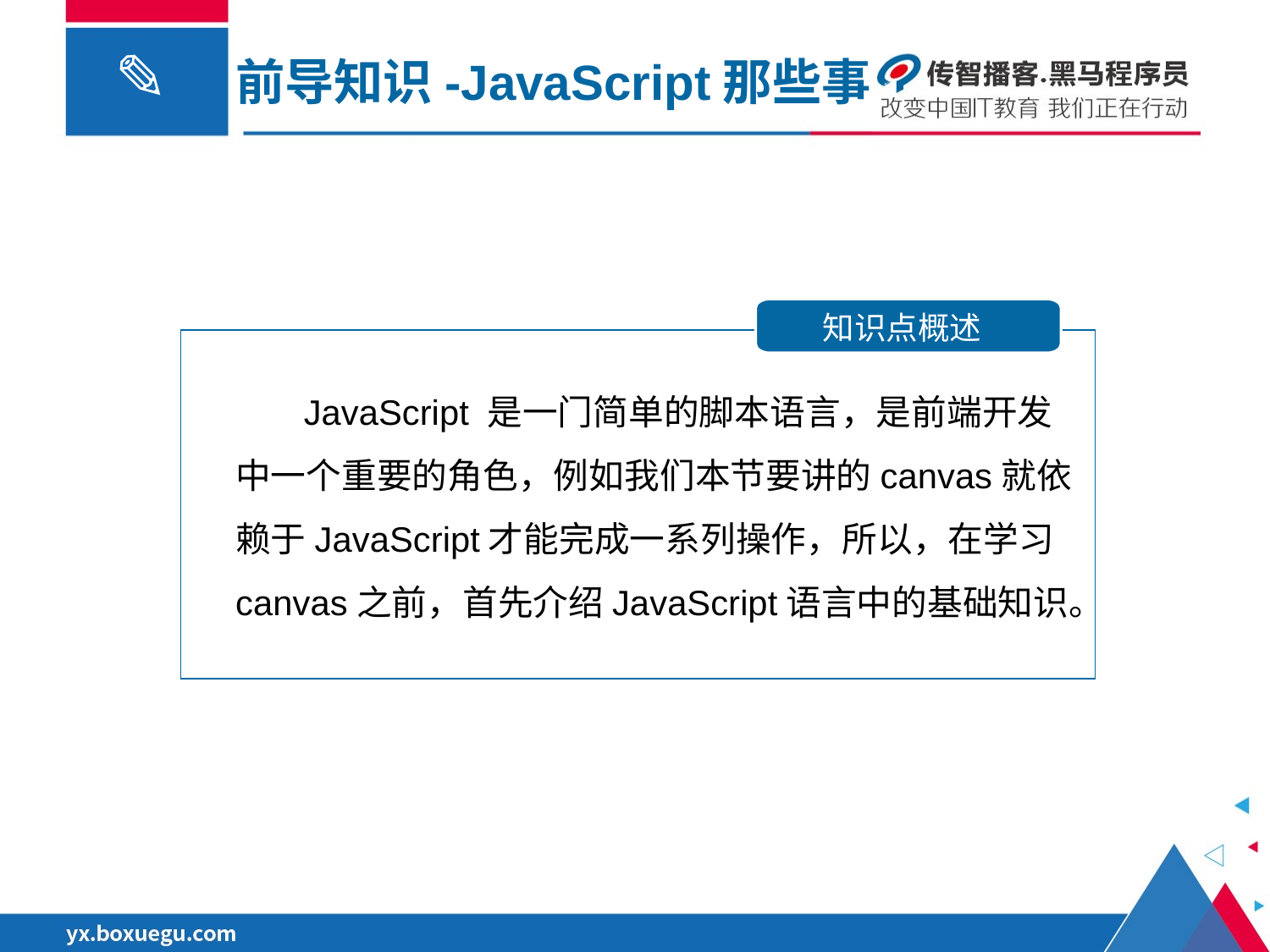

前导知识-JavaScript那些事

知识点概述
       JavaScript 是一门简单的脚本语言，是前端开发中一个重要的角色，例如我们本节要讲的canvas就依赖于JavaScript才能完成一系列操作，所以，在学习canvas之前，首先介绍JavaScript语言中的基础知识。